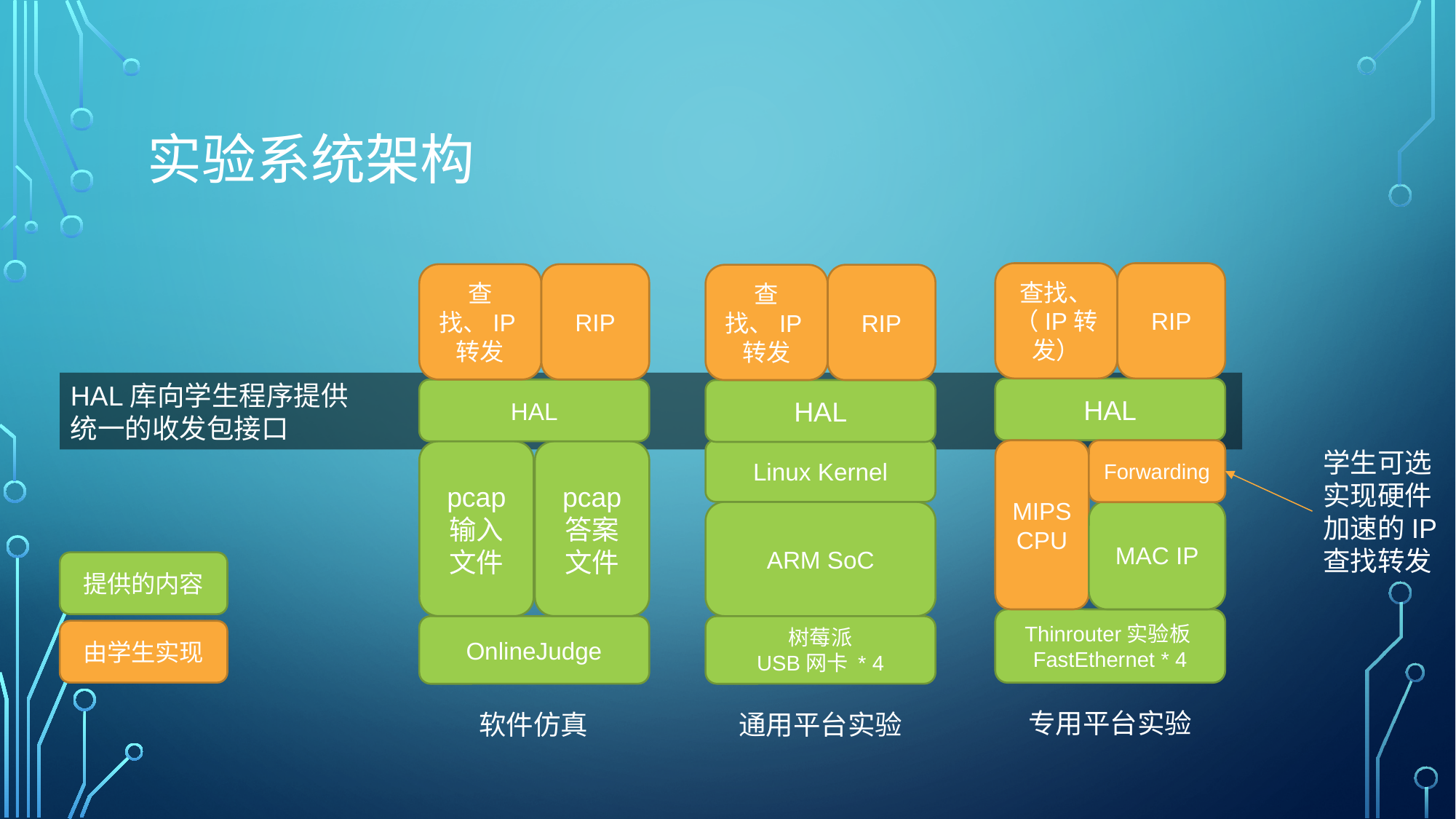

# 实验系统架构
RIP
查找、（IP转发）
RIP
查找、IP转发
RIP
查找、IP转发
HAL库向学生程序提供
统一的收发包接口
HAL
HAL
HAL
Linux Kernel
Forwarding
学生可选实现硬件加速的IP查找转发
MIPS
CPU
pcap
答案文件
pcap
输入文件
MAC IP
ARM SoC
提供的内容
Thinrouter实验板FastEthernet * 4
OnlineJudge
树莓派
USB网卡 * 4
由学生实现
专用平台实验
通用平台实验
软件仿真